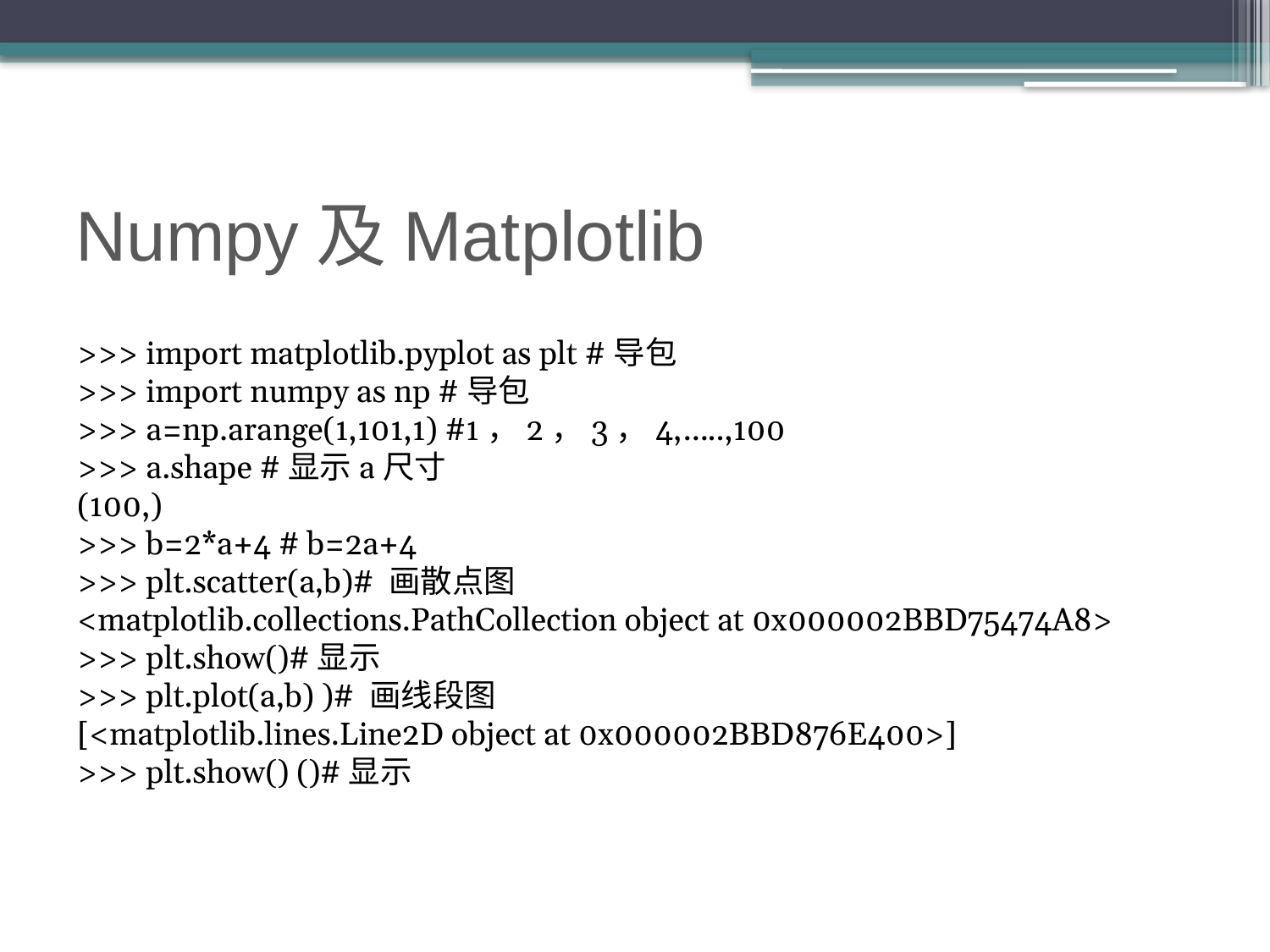

# Numpy及Matplotlib
>>> import matplotlib.pyplot as plt #导包
>>> import numpy as np #导包
>>> a=np.arange(1,101,1) #1，2，3，4,…..,100
>>> a.shape #显示a尺寸
(100,)
>>> b=2*a+4 # b=2a+4
>>> plt.scatter(a,b)# 画散点图
<matplotlib.collections.PathCollection object at 0x000002BBD75474A8>
>>> plt.show()#显示
>>> plt.plot(a,b) )# 画线段图
[<matplotlib.lines.Line2D object at 0x000002BBD876E400>]
>>> plt.show() ()#显示